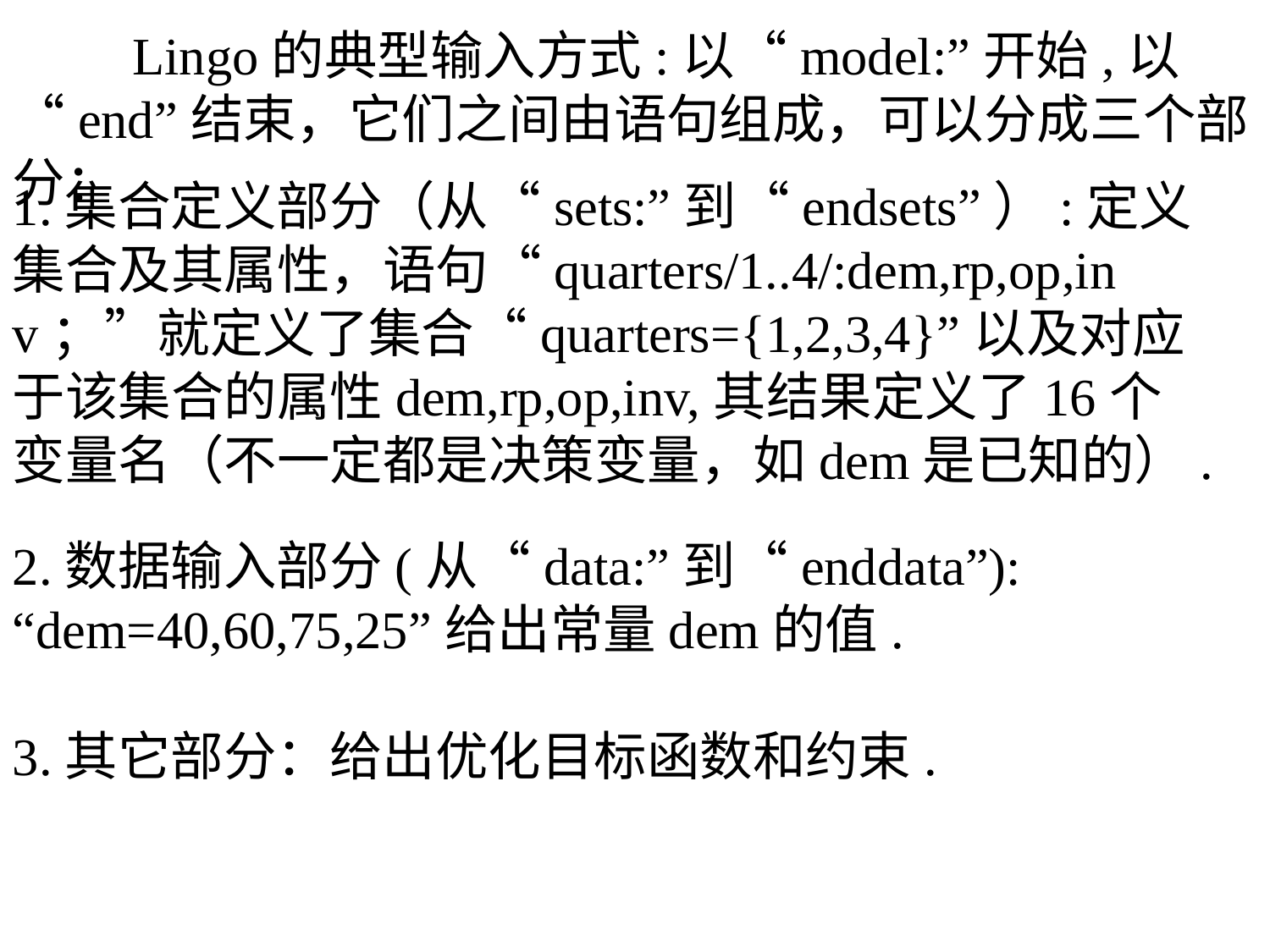

Lingo的典型输入方式:以“model:”开始,以“end”结束，它们之间由语句组成，可以分成三个部分：
1.集合定义部分（从“sets:”到“endsets”）:定义集合及其属性，语句“quarters/1..4/:dem,rp,op,inv；”就定义了集合“quarters={1,2,3,4}”以及对应于该集合的属性dem,rp,op,inv,其结果定义了16个变量名（不一定都是决策变量，如dem是已知的）.
2.数据输入部分(从“data:”到“enddata”): “dem=40,60,75,25”给出常量dem的值.
3.其它部分：给出优化目标函数和约束.